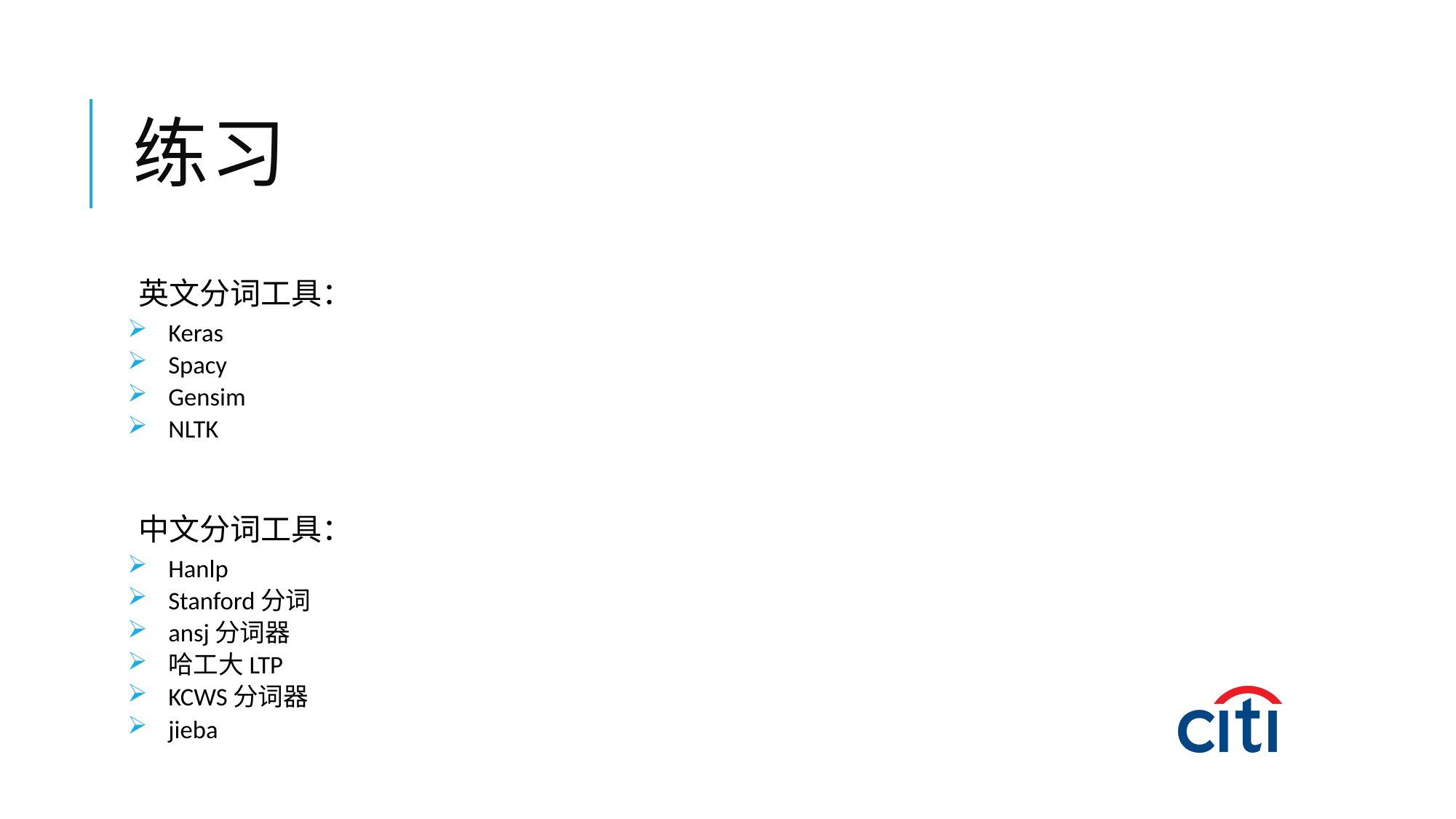

# 练习
英文分词工具：
Keras
Spacy
Gensim
NLTK

中文分词工具：
Hanlp
Stanford分词
ansj分词器
哈工大LTP
KCWS分词器
jieba